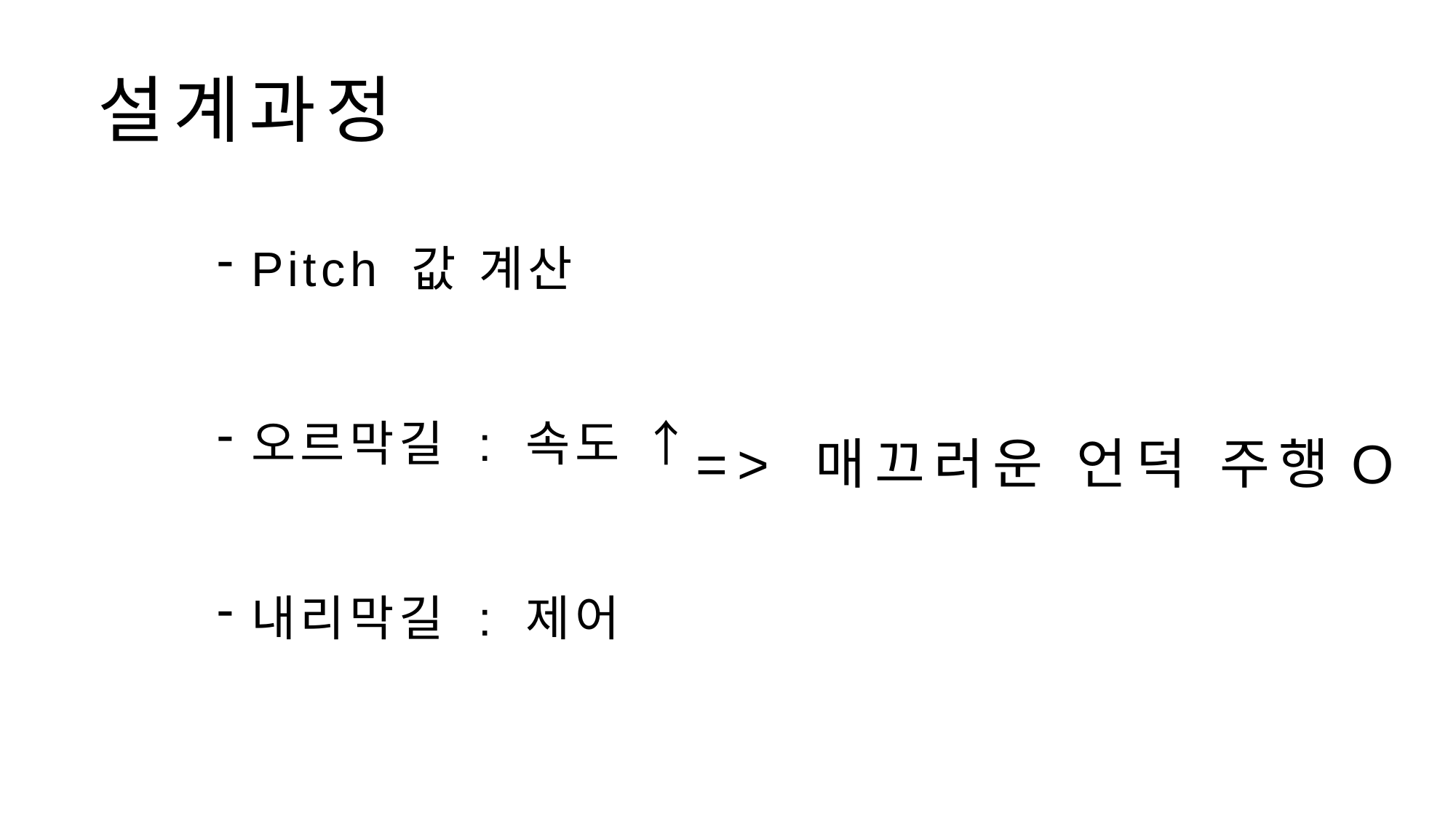

설계과정

Pitch 값 계산

오르막길 : 속도 ↑

내리막길 : 제어
=> 매끄러운 언덕 주행O